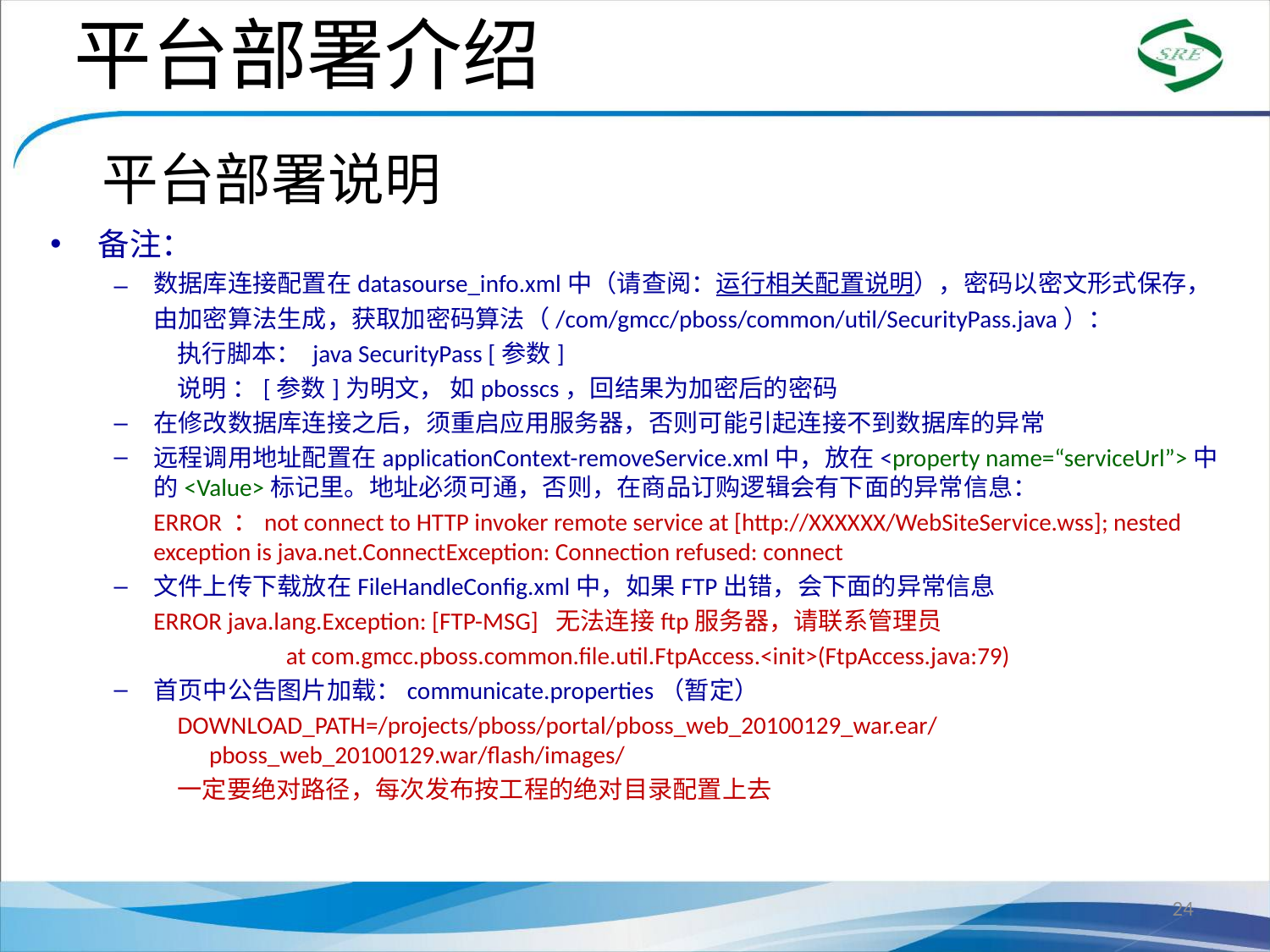

平台部署介绍
平台部署说明
备注：
数据库连接配置在datasourse_info.xml中（请查阅：运行相关配置说明），密码以密文形式保存，由加密算法生成，获取加密码算法（/com/gmcc/pboss/common/util/SecurityPass.java）：
执行脚本： java SecurityPass [参数]
说明 ：[参数]为明文， 如pbosscs，回结果为加密后的密码
在修改数据库连接之后，须重启应用服务器，否则可能引起连接不到数据库的异常
远程调用地址配置在applicationContext-removeService.xml中，放在<property name=“serviceUrl”>中的<Value>标记里。地址必须可通，否则，在商品订购逻辑会有下面的异常信息：
	ERROR ：not connect to HTTP invoker remote service at [http://XXXXXX/WebSiteService.wss]; nested exception is java.net.ConnectException: Connection refused: connect
文件上传下载放在FileHandleConfig.xml中，如果FTP出错，会下面的异常信息
	ERROR java.lang.Exception: [FTP-MSG]  无法连接ftp服务器，请联系管理员
       		 at com.gmcc.pboss.common.file.util.FtpAccess.<init>(FtpAccess.java:79)
首页中公告图片加载：communicate.properties（暂定）
DOWNLOAD_PATH=/projects/pboss/portal/pboss_web_20100129_war.ear/pboss_web_20100129.war/flash/images/
一定要绝对路径，每次发布按工程的绝对目录配置上去

24